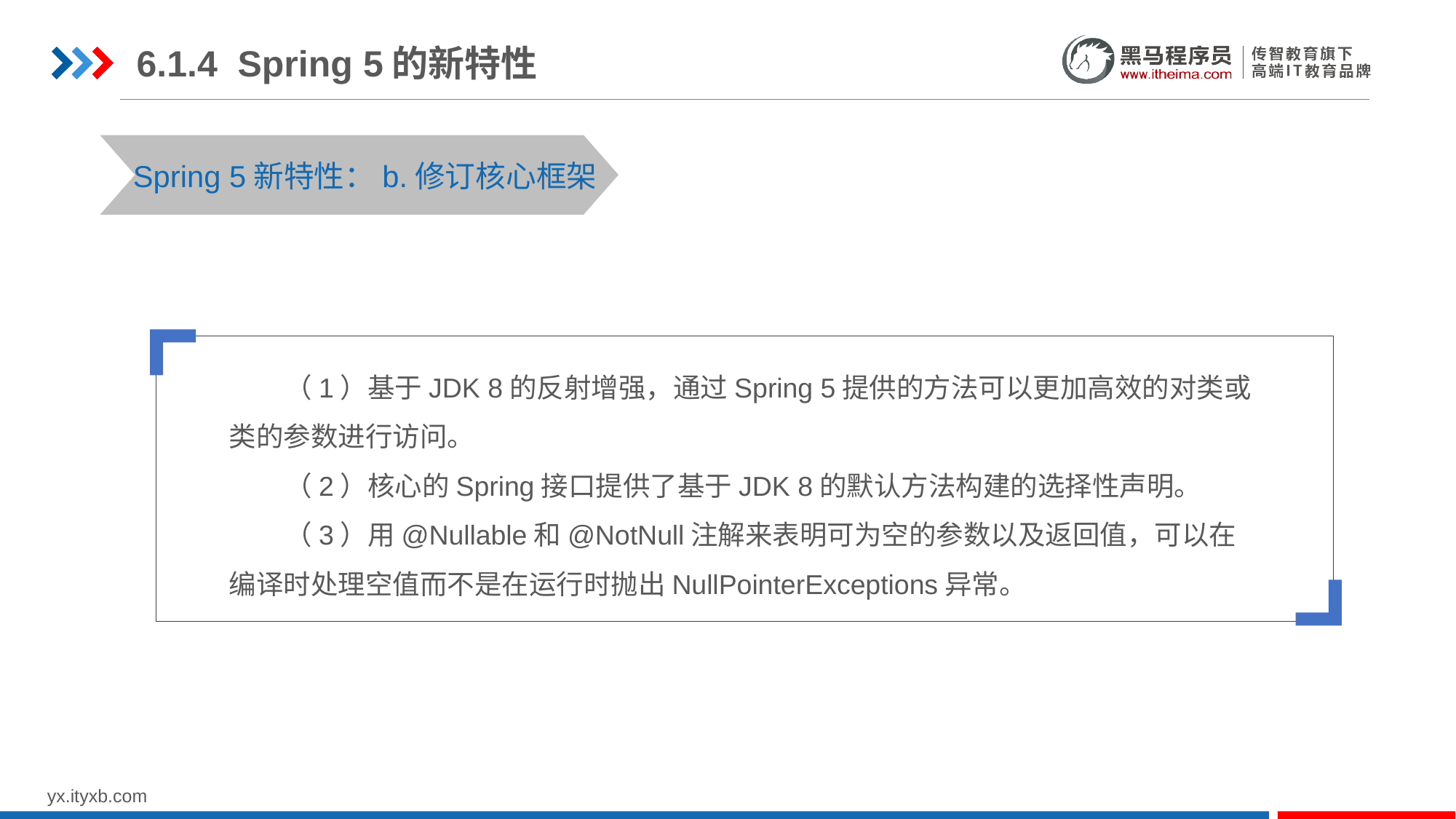

6.1.4  Spring 5的新特性

STEP  01
STEP  03
Spring 5新特性：b.修订核心框架

        （1）基于JDK 8的反射增强，通过Spring 5提供的方法可以更加高效的对类或类的参数进行访问。
        （2）核心的Spring接口提供了基于JDK 8的默认方法构建的选择性声明。
        （3）用@Nullable和@NotNull注解来表明可为空的参数以及返回值，可以在编译时处理空值而不是在运行时抛出NullPointerExceptions异常。